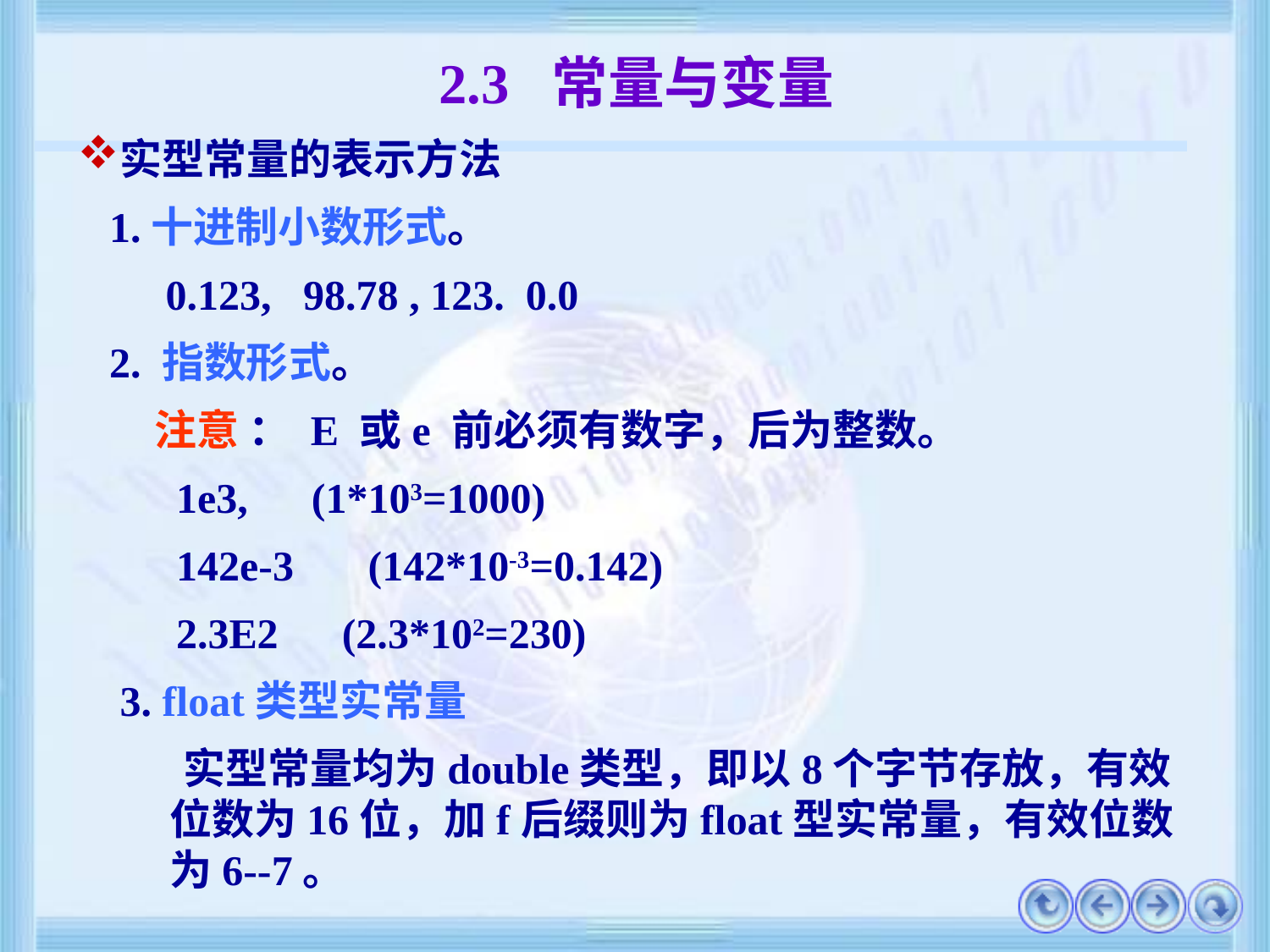

# 2.3  常量与变量
实型常量的表示方法
   1.十进制小数形式。
  0.123,   98.78 , 123.  0.0
   2. 指数形式。
       注意 ： E 或e 前必须有数字，后为整数。
   1e3,      (1*103=1000)
   142e-3       (142*10-3=0.142)
   2.3E2      (2.3*102=230)
    3. float类型实常量
   实型常量均为double类型，即以8个字节存放，有效位数为16位，加f后缀则为float型实常量，有效位数为6--7。